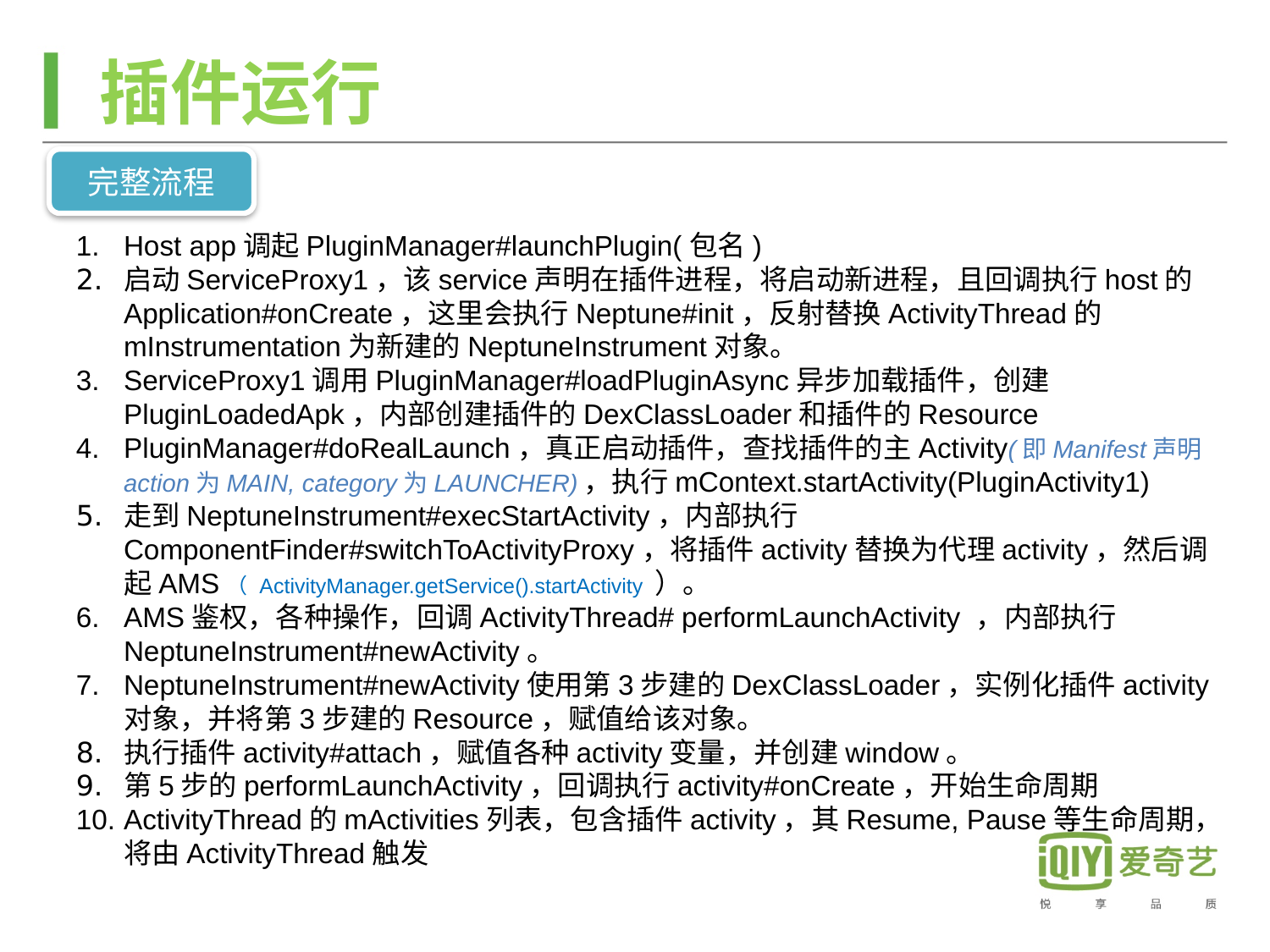

插件运行
完整流程
Host app调起PluginManager#launchPlugin(包名)
启动ServiceProxy1，该service声明在插件进程，将启动新进程，且回调执行host的Application#onCreate，这里会执行Neptune#init，反射替换ActivityThread的mInstrumentation为新建的NeptuneInstrument对象。
ServiceProxy1调用PluginManager#loadPluginAsync异步加载插件，创建PluginLoadedApk，内部创建插件的DexClassLoader和插件的Resource
PluginManager#doRealLaunch，真正启动插件，查找插件的主Activity(即Manifest声明action为MAIN, category为LAUNCHER)，执行mContext.startActivity(PluginActivity1)
走到NeptuneInstrument#execStartActivity，内部执行ComponentFinder#switchToActivityProxy，将插件activity替换为代理activity，然后调起AMS（ ActivityManager.getService().startActivity ）。
AMS鉴权，各种操作，回调ActivityThread# performLaunchActivity ，内部执行NeptuneInstrument#newActivity。
NeptuneInstrument#newActivity使用第3步建的DexClassLoader，实例化插件activity对象，并将第3步建的Resource，赋值给该对象。
执行插件activity#attach，赋值各种activity变量，并创建window。
第5步的performLaunchActivity，回调执行activity#onCreate，开始生命周期
ActivityThread的mActivities列表，包含插件activity，其Resume, Pause等生命周期，将由ActivityThread触发